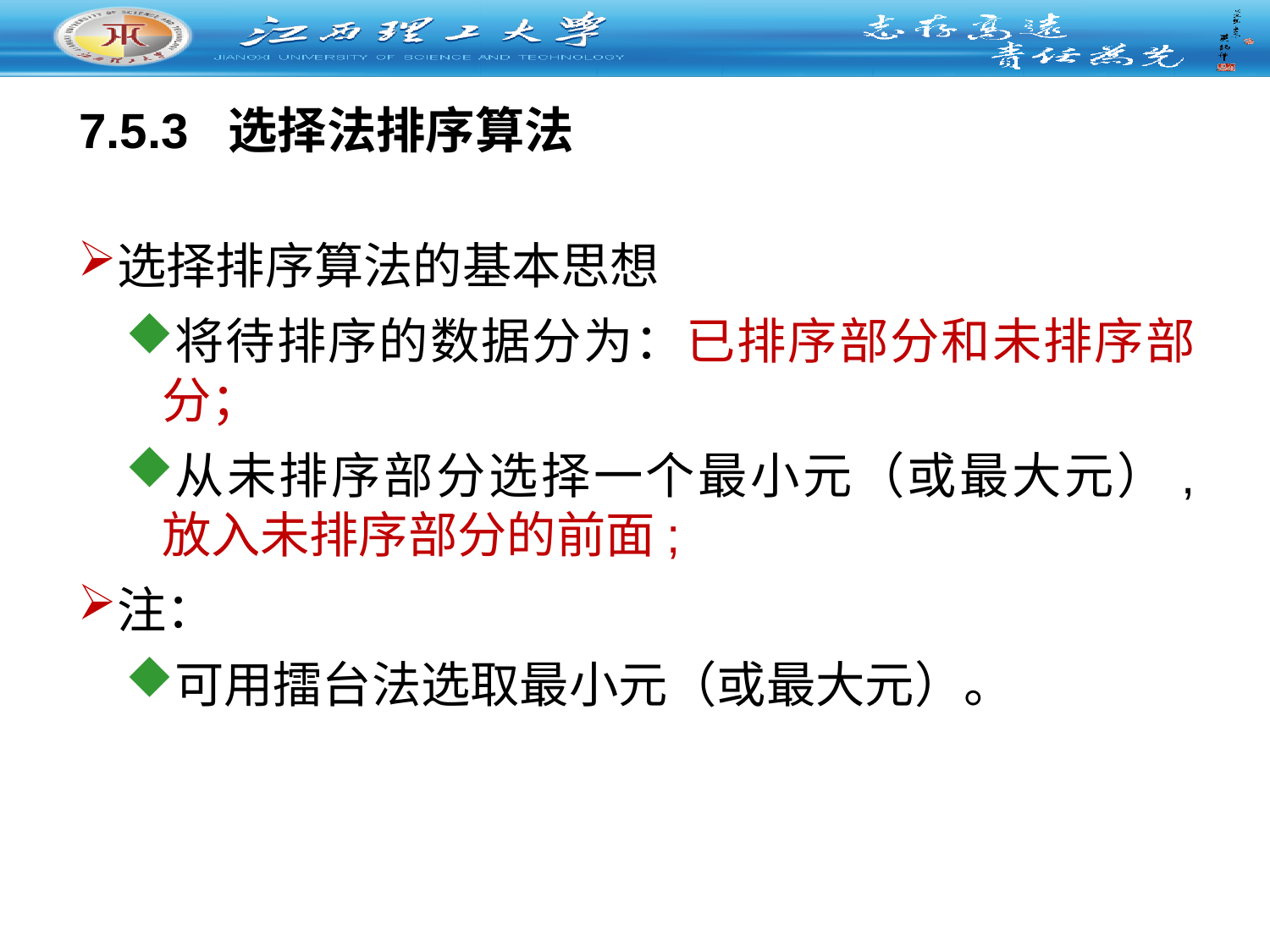

# 7.5.3  选择法排序算法
选择排序算法的基本思想
将待排序的数据分为：已排序部分和未排序部分；
从未排序部分选择一个最小元（或最大元）, 放入未排序部分的前面;
注：
可用擂台法选取最小元（或最大元）。